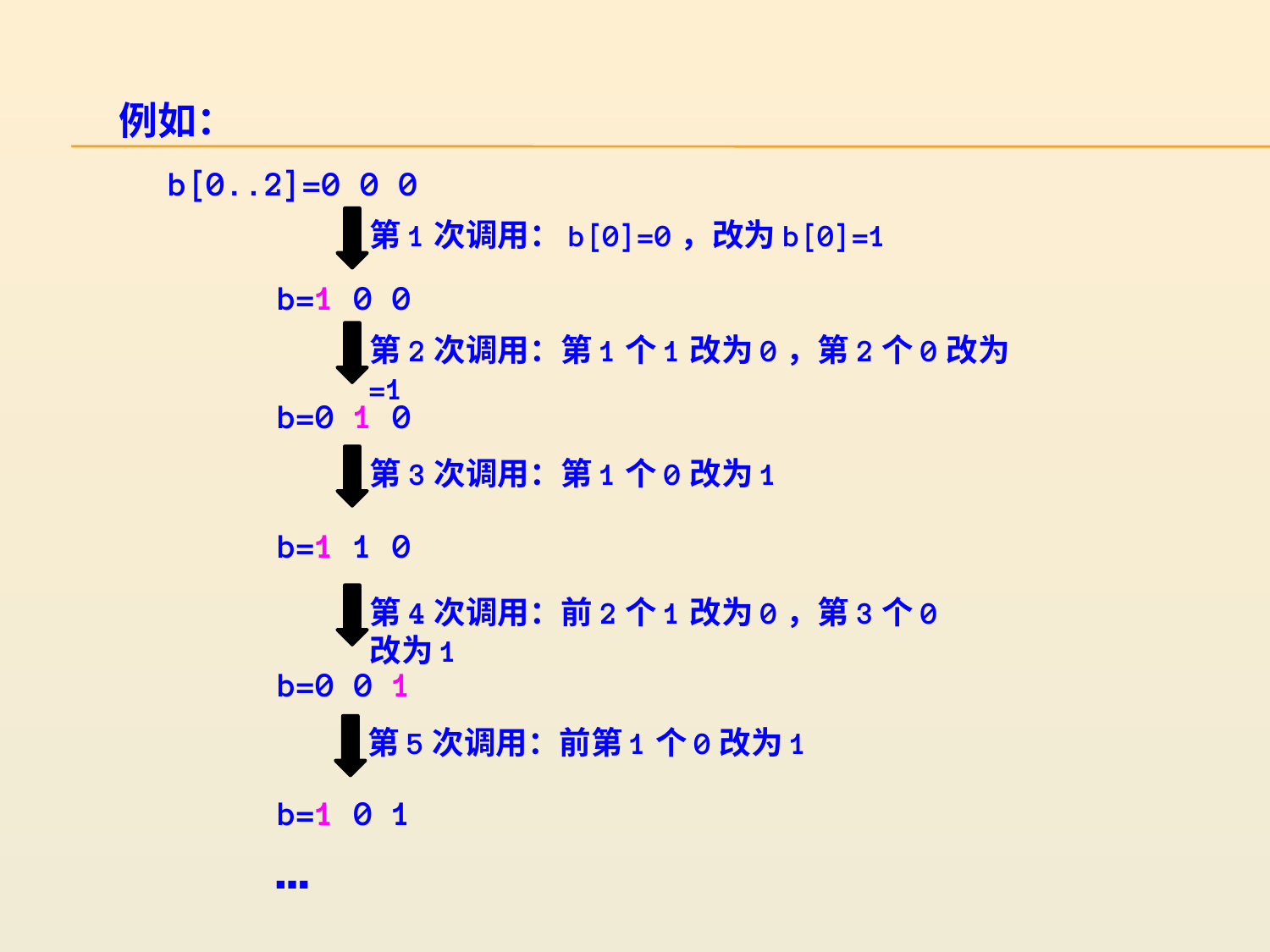

例如：
b[0..2]=0 0 0

第1次调用：b[0]=0，改为b[0]=1
b=1 0 0

第2次调用：第1个1改为0，第2个0改为=1
b=0 1 0

第3次调用：第1个0改为1
b=1 1 0

第4次调用：前2个1改为0，第3个0改为1
b=0 0 1

第5次调用：前第1个0改为1
b=1 0 1
…